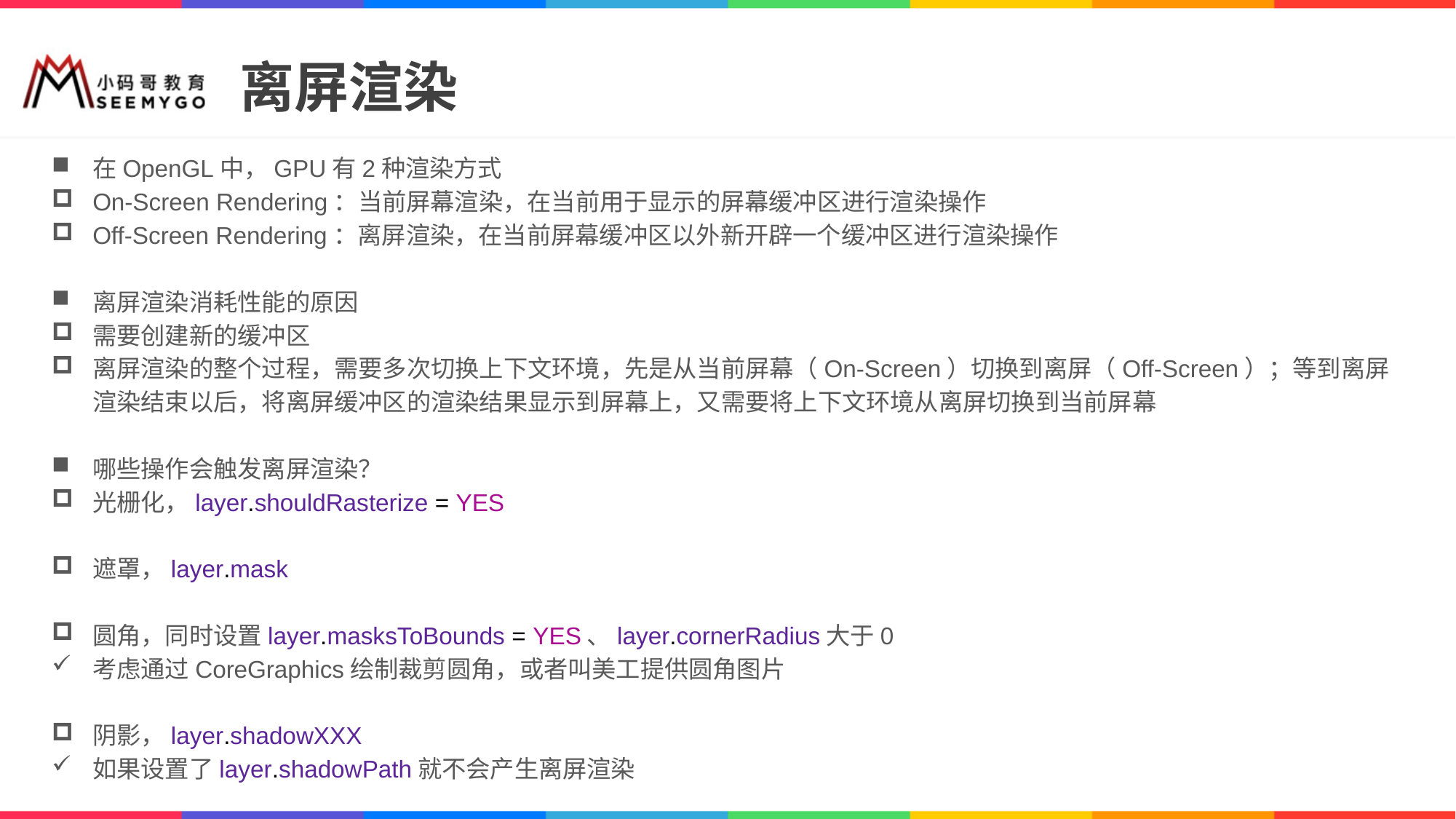

# 离屏渲染
在OpenGL中，GPU有2种渲染方式
On-Screen Rendering：当前屏幕渲染，在当前用于显示的屏幕缓冲区进行渲染操作
Off-Screen Rendering：离屏渲染，在当前屏幕缓冲区以外新开辟一个缓冲区进行渲染操作

离屏渲染消耗性能的原因
需要创建新的缓冲区
离屏渲染的整个过程，需要多次切换上下文环境，先是从当前屏幕（On-Screen）切换到离屏（Off-Screen）；等到离屏渲染结束以后，将离屏缓冲区的渲染结果显示到屏幕上，又需要将上下文环境从离屏切换到当前屏幕

哪些操作会触发离屏渲染？
光栅化，layer.shouldRasterize = YES

遮罩，layer.mask

圆角，同时设置layer.masksToBounds = YES、layer.cornerRadius大于0
考虑通过CoreGraphics绘制裁剪圆角，或者叫美工提供圆角图片

阴影，layer.shadowXXX
如果设置了layer.shadowPath就不会产生离屏渲染